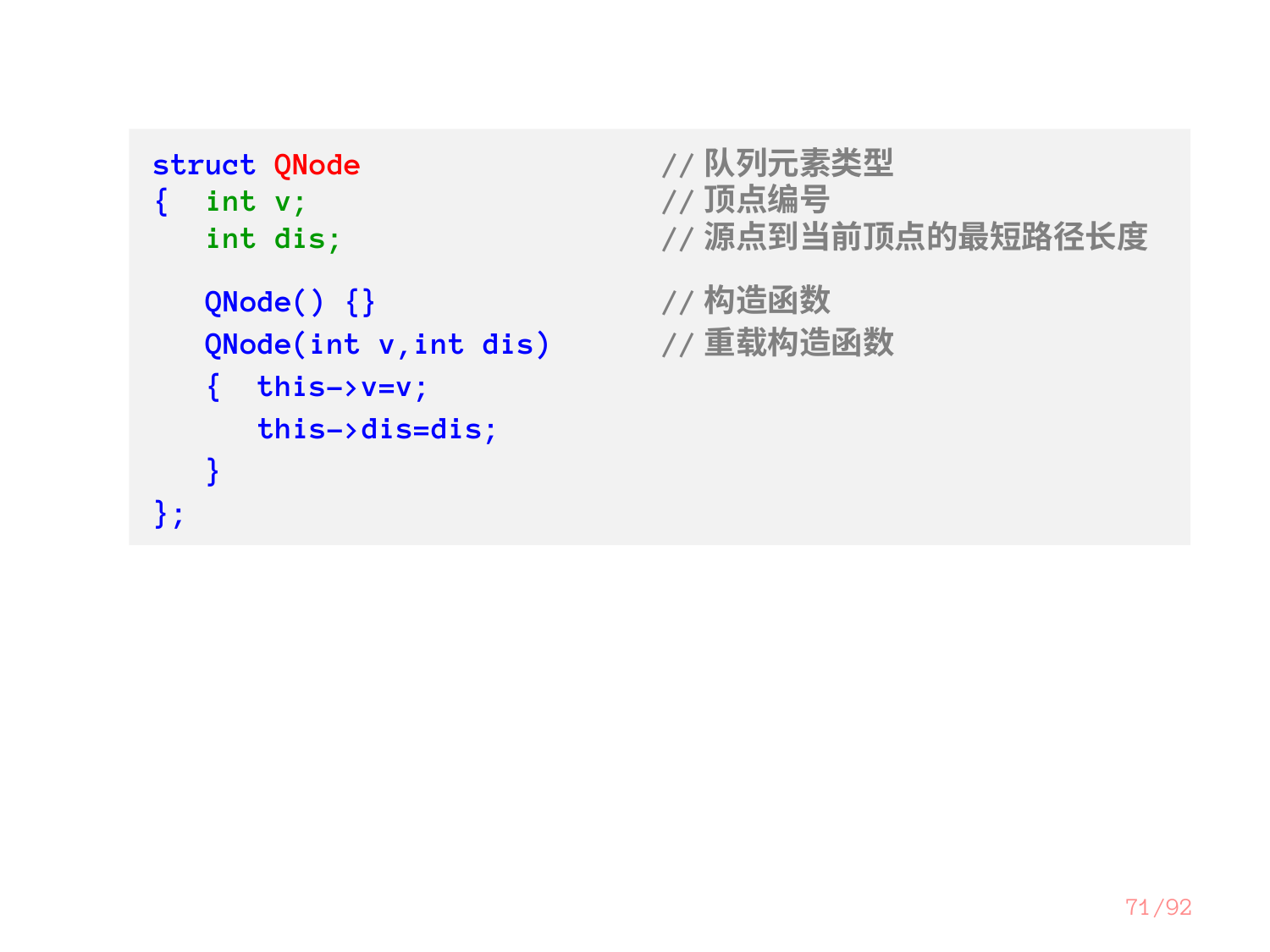

struct QNode			//队列元素类型
{  int v;			//顶点编号
   int dis;			//源点到当前顶点的最短路径长度
   QNode() {}			//构造函数
   QNode(int v,int dis)	//重载构造函数
   {  this->v=v;
      this->dis=dis;
   }
};
71/92